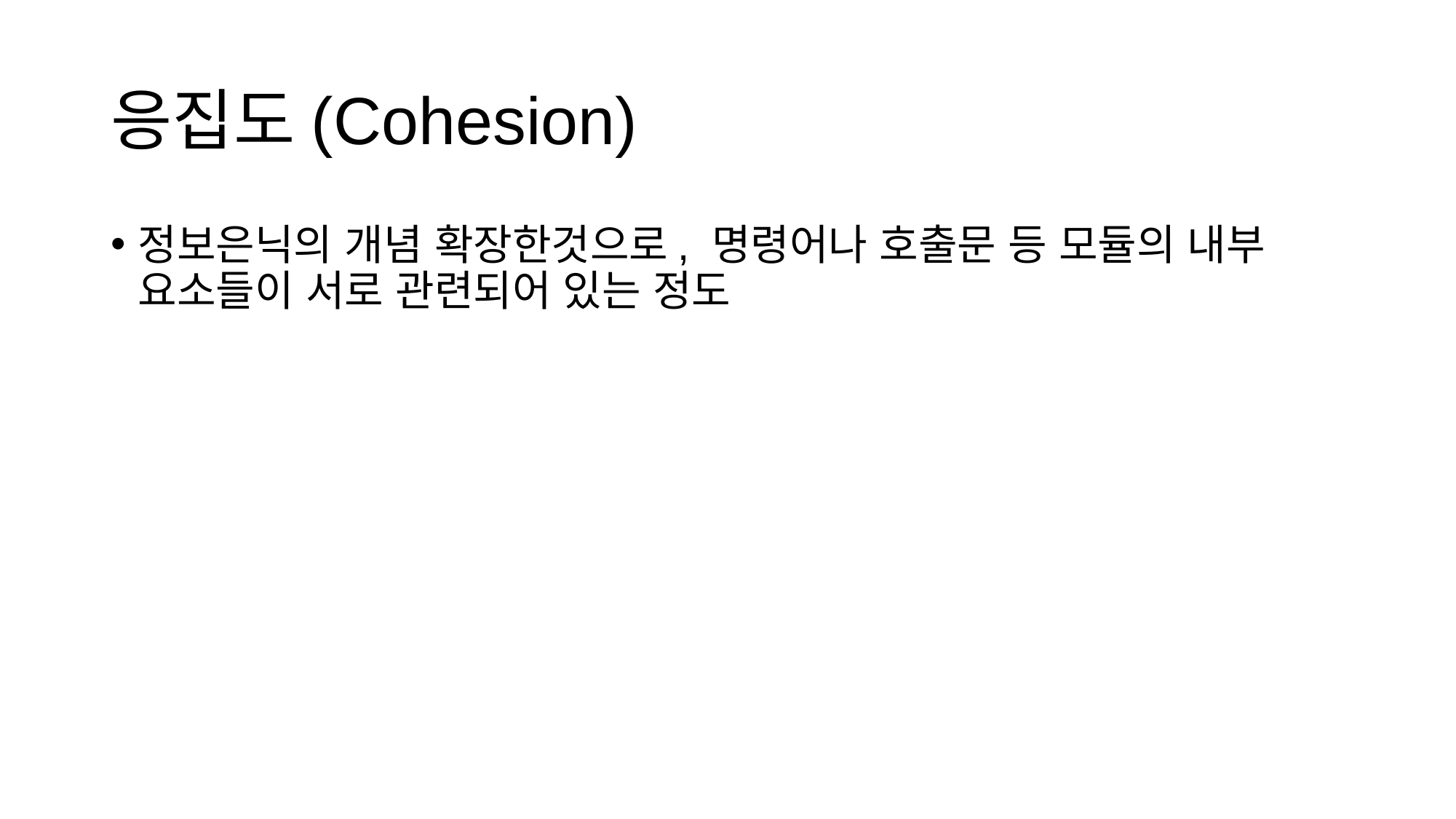

# 응집도(Cohesion)
정보은닉의 개념 확장한것으로, 명령어나 호출문 등 모듈의 내부 요소들이 서로 관련되어 있는 정도